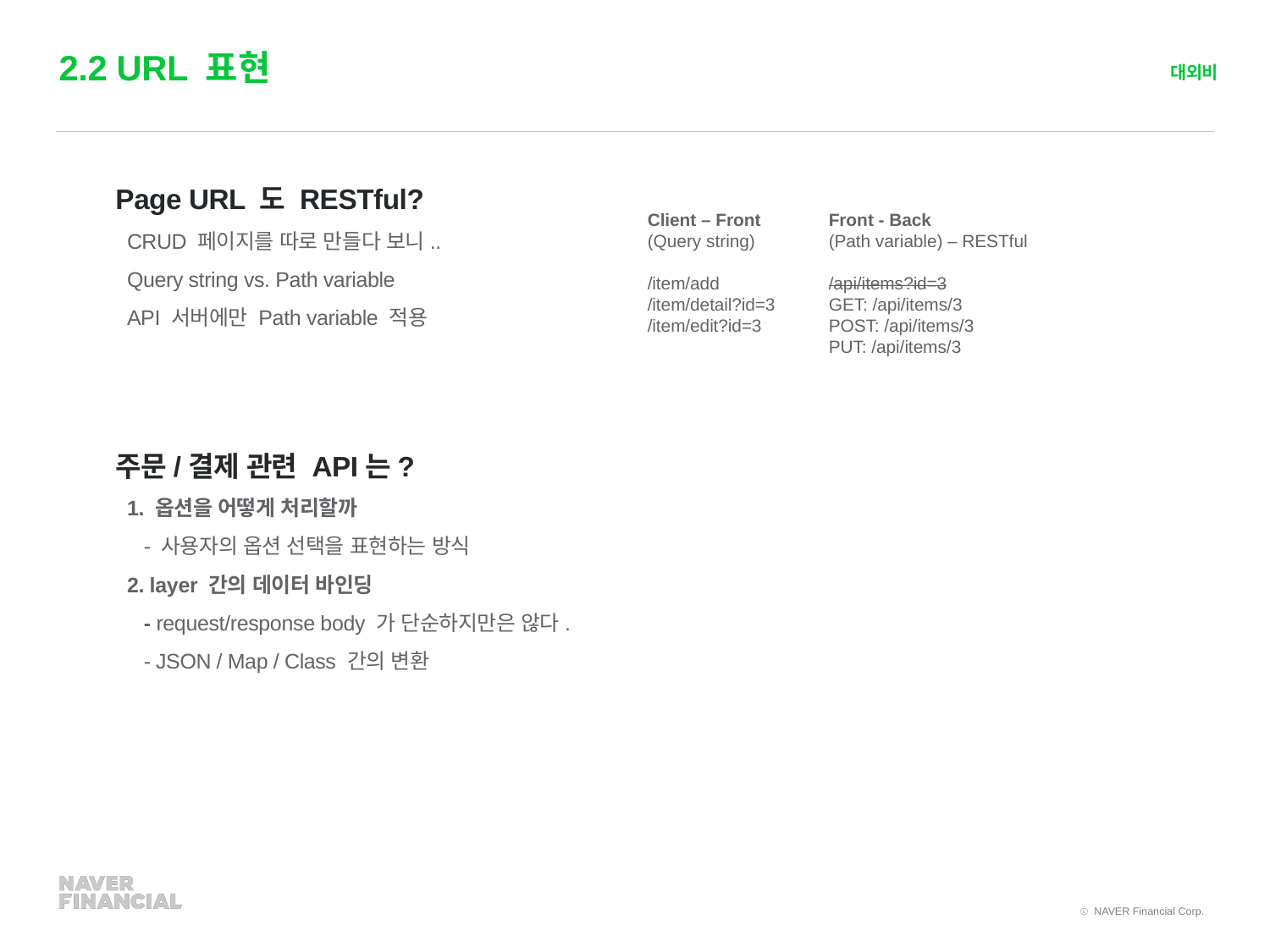

2.2 URL 표현

대외비
Page URL 도 RESTful?
  CRUD 페이지를 따로 만들다 보니..
  Query string vs. Path variable
  API 서버에만 Path variable 적용

주문/결제 관련 API는?
  1. 옵션을 어떻게 처리할까
     - 사용자의 옵션 선택을 표현하는 방식
  2. layer 간의 데이터 바인딩
     - request/response body 가 단순하지만은 않다.
     - JSON / Map / Class 간의 변환
Client – Front
(Query string)

/item/add
/item/detail?id=3
/item/edit?id=3
Front - Back
(Path variable) – RESTful

/api/items?id=3
GET: /api/items/3
POST: /api/items/3
PUT: /api/items/3